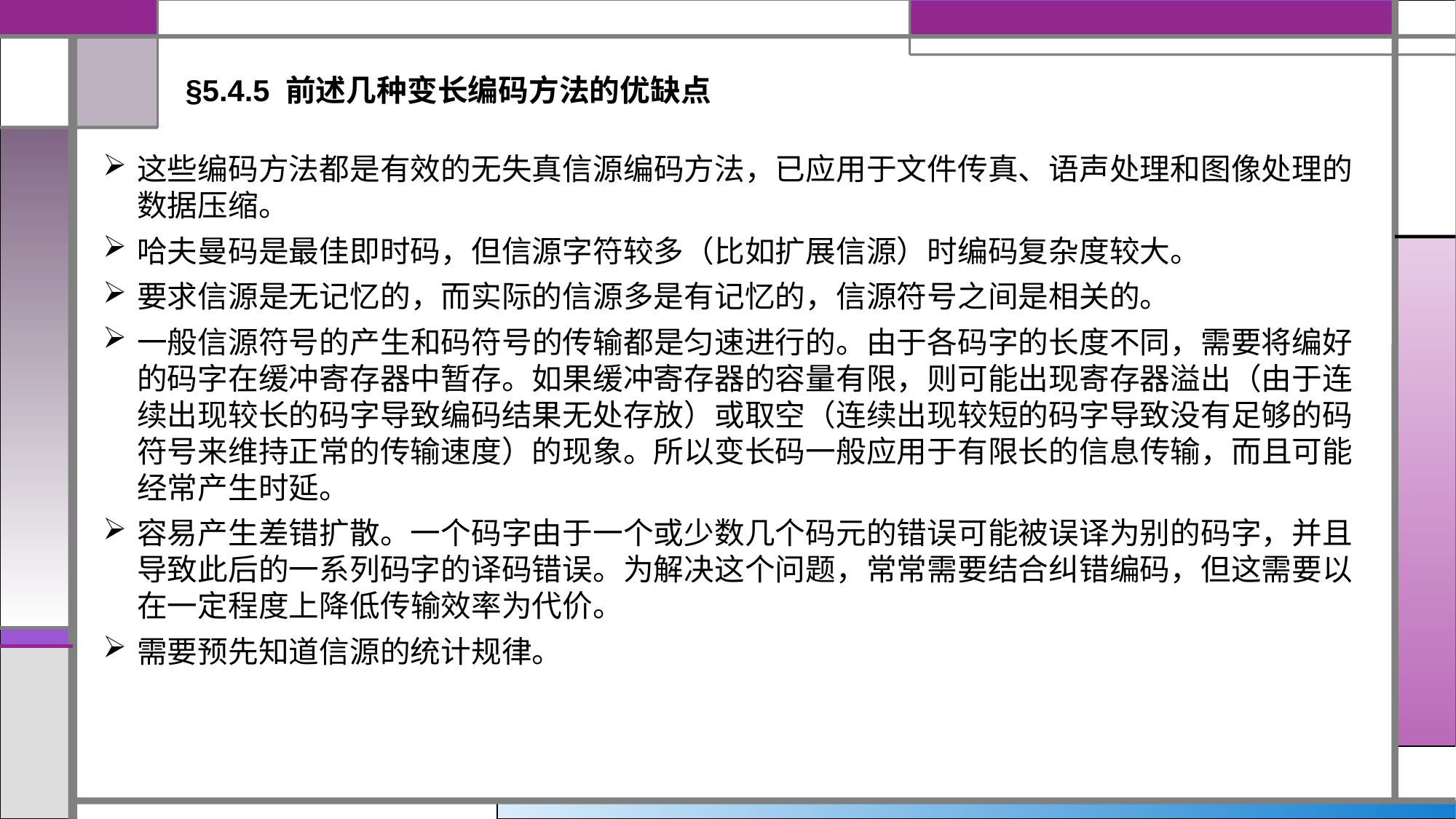

§5.4.5 前述几种变长编码方法的优缺点
这些编码方法都是有效的无失真信源编码方法，已应用于文件传真、语声处理和图像处理的数据压缩。
哈夫曼码是最佳即时码，但信源字符较多（比如扩展信源）时编码复杂度较大。
要求信源是无记忆的，而实际的信源多是有记忆的，信源符号之间是相关的。
一般信源符号的产生和码符号的传输都是匀速进行的。由于各码字的长度不同，需要将编好的码字在缓冲寄存器中暂存。如果缓冲寄存器的容量有限，则可能出现寄存器溢出（由于连续出现较长的码字导致编码结果无处存放）或取空（连续出现较短的码字导致没有足够的码符号来维持正常的传输速度）的现象。所以变长码一般应用于有限长的信息传输，而且可能经常产生时延。
容易产生差错扩散。一个码字由于一个或少数几个码元的错误可能被误译为别的码字，并且导致此后的一系列码字的译码错误。为解决这个问题，常常需要结合纠错编码，但这需要以在一定程度上降低传输效率为代价。
需要预先知道信源的统计规律。